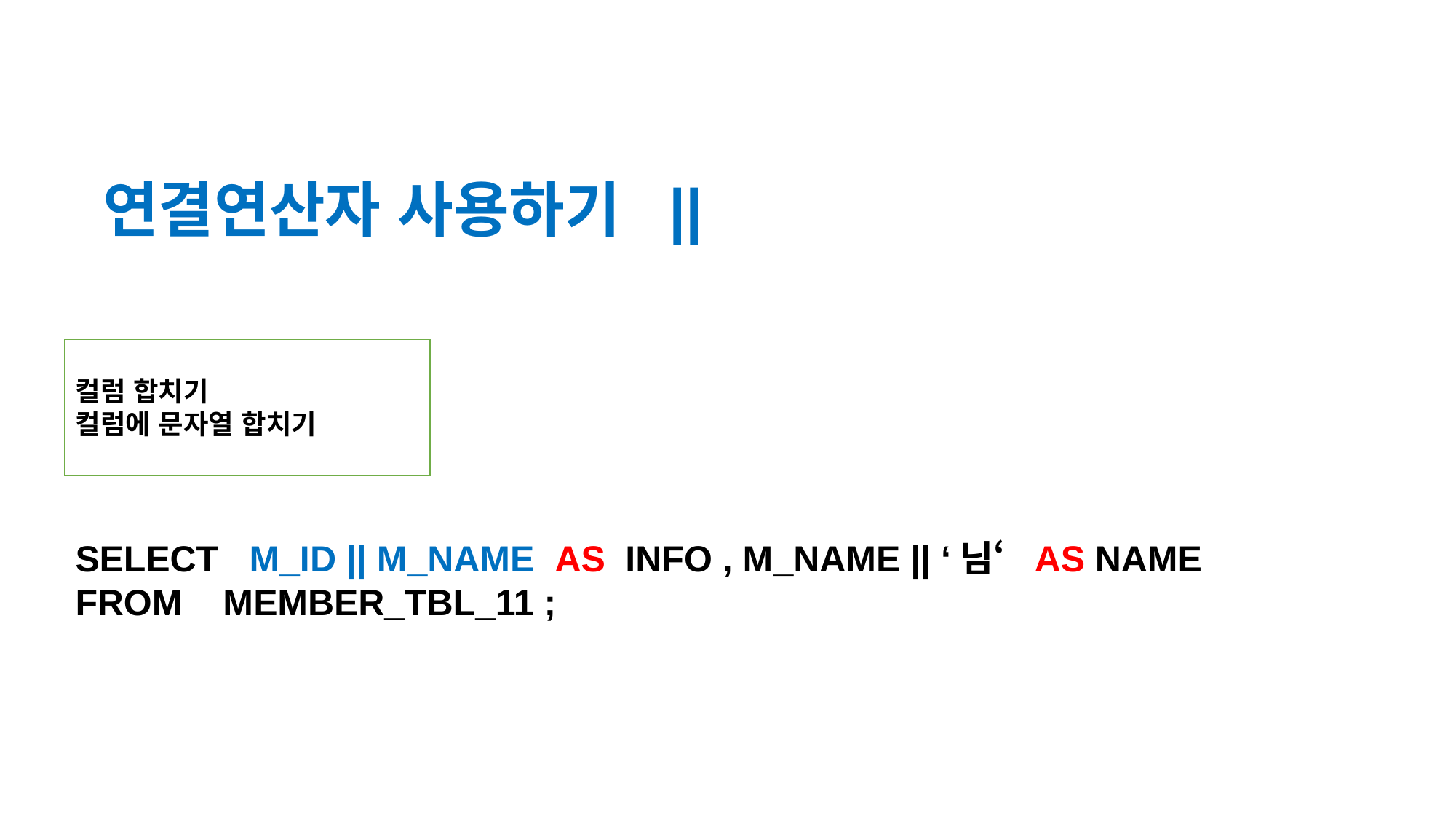

연결연산자 사용하기  ||
컬럼 합치기
컬럼에 문자열 합치기
SELECT   M_ID || M_NAME  AS  INFO , M_NAME || ‘님‘  AS NAME
FROM    MEMBER_TBL_11 ;